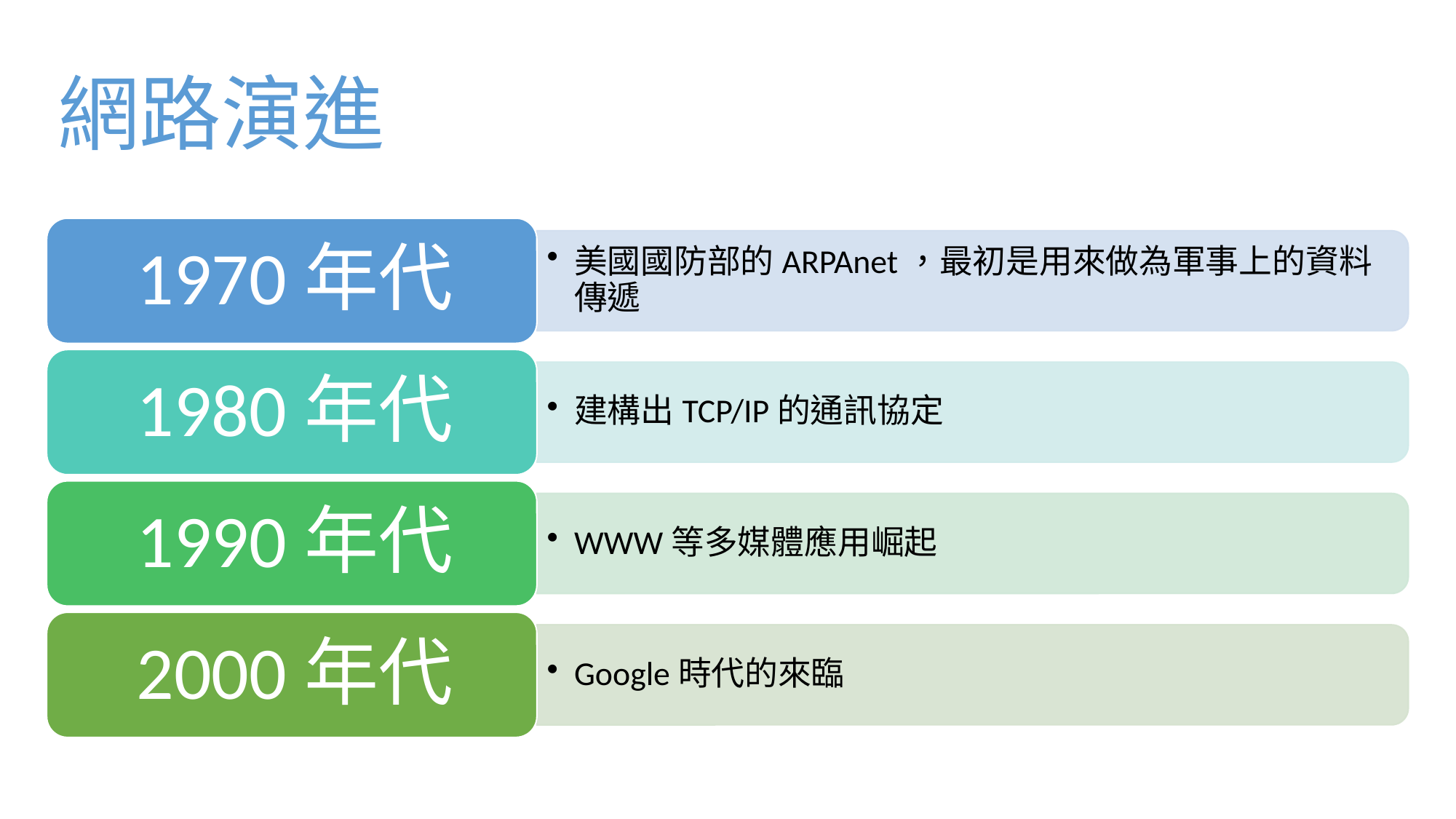

# 網路演進
美國國防部的ARPAnet，最初是用來做為軍事上的資料傳遞
1970年代
建構出TCP/IP的通訊協定
1980年代
WWW等多媒體應用崛起
1990年代
Google時代的來臨
2000年代